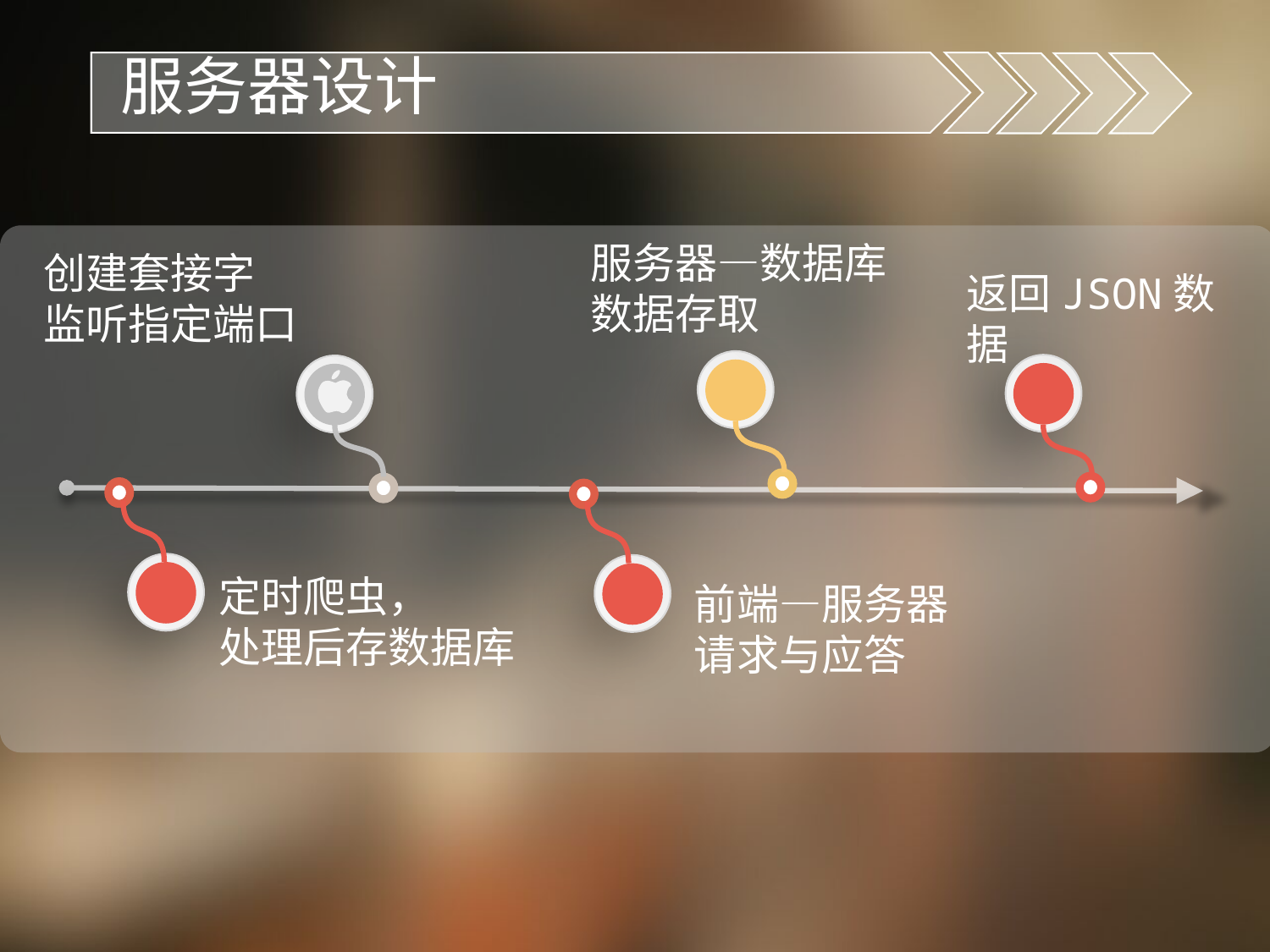

服务器设计

服务器—数据库
数据存取
创建套接字
监听指定端口
返回JSON数据

定时爬虫，
处理后存数据库
前端—服务器请求与应答